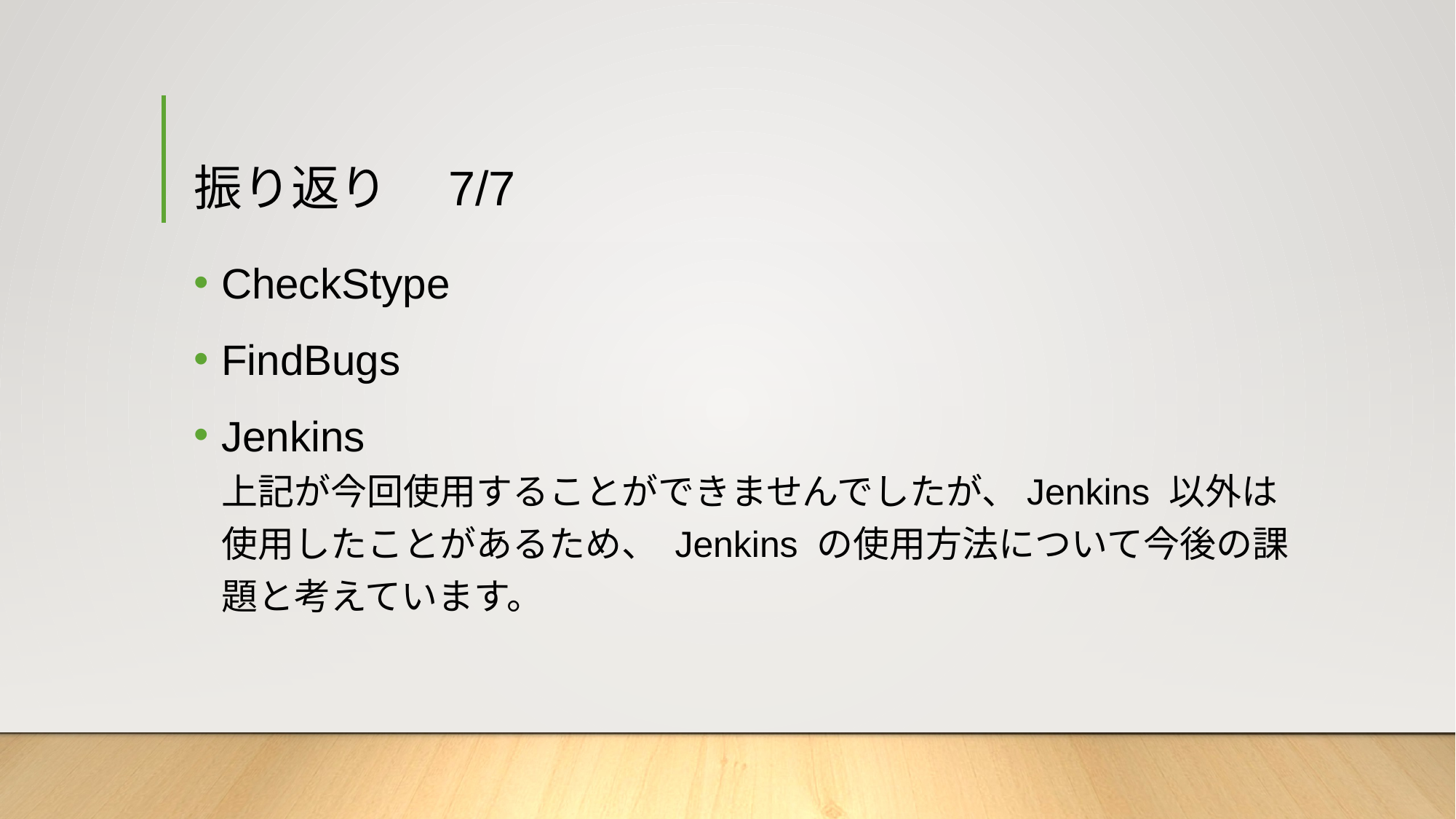

# 振り返り　7/7
CheckStype
FindBugs
Jenkins
上記が今回使用することができませんでしたが、Jenkins 以外は使用したことがあるため、 Jenkins の使用方法について今後の課題と考えています。